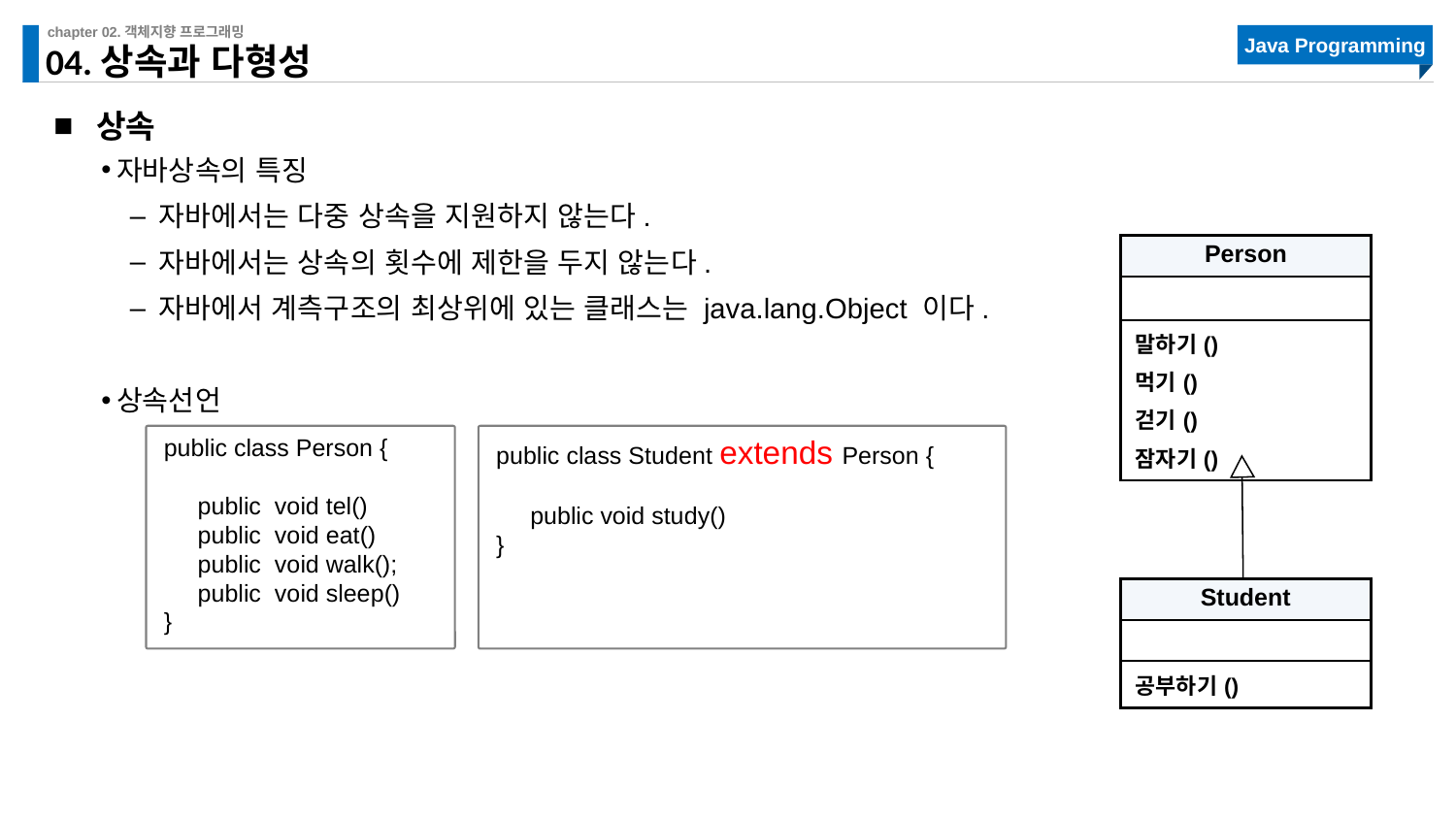

# 04.상속과 다형성
상속

자바상속의 특징
자바에서는 다중 상속을 지원하지 않는다.
자바에서는 상속의 횟수에 제한을 두지 않는다.
자바에서 계측구조의 최상위에 있는 클래스는 java.lang.Object 이다.

상속선언

| Person |
| --- |
|  |
| 말하기() 먹기() 걷기() 잠자기() |
public class Person {

     public  void tel()
     public  void eat()
     public  void walk();
     public  void sleep()
}
public class Student extends Person {

     public void study()
}

| Student |
| --- |
|  |
| 공부하기() |